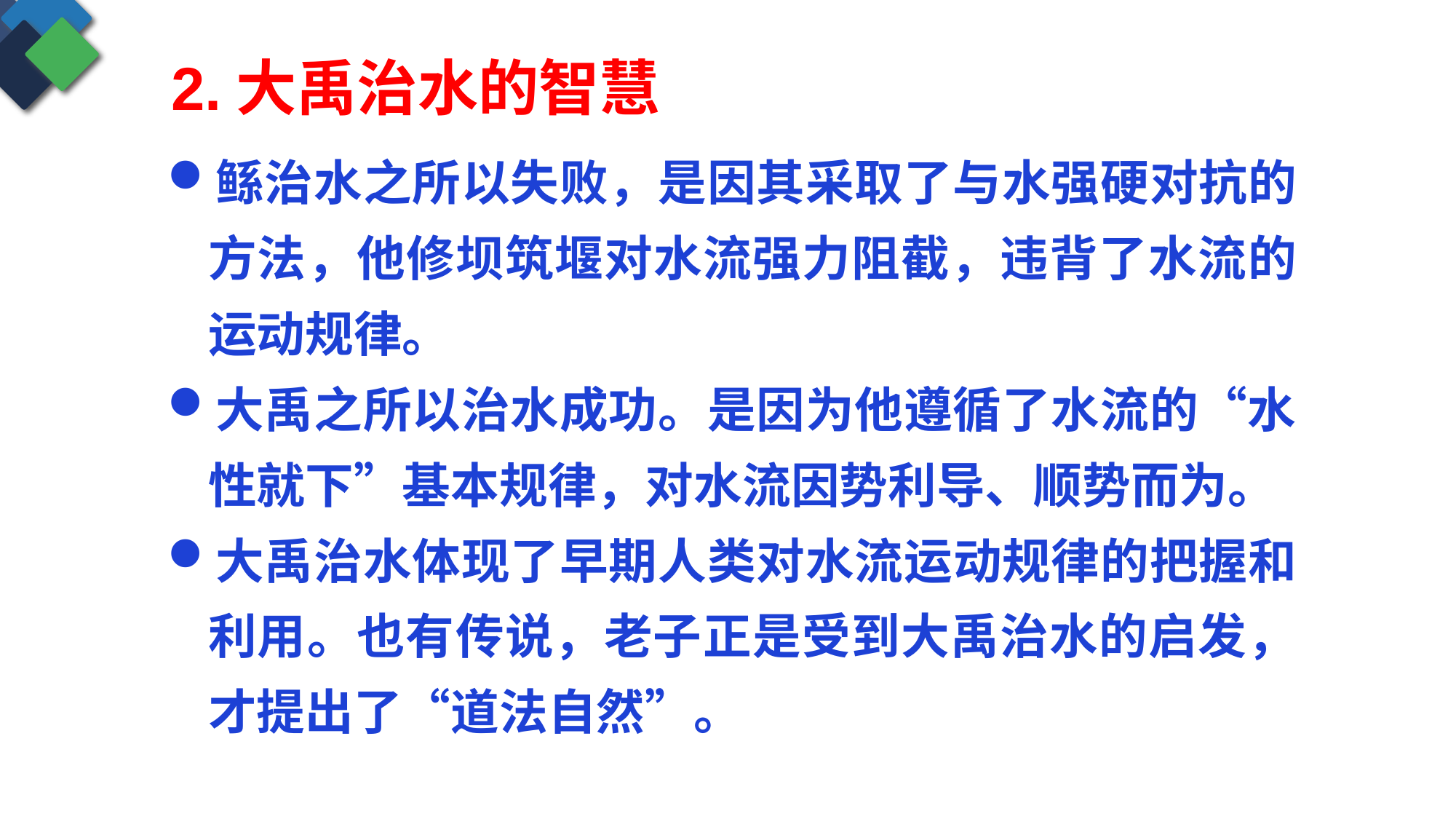

2.大禹治水的智慧
鲧治水之所以失败，是因其采取了与水强硬对抗的方法，他修坝筑堰对水流强力阻截，违背了水流的运动规律。
大禹之所以治水成功。是因为他遵循了水流的“水性就下”基本规律，对水流因势利导、顺势而为。
大禹治水体现了早期人类对水流运动规律的把握和利用。也有传说，老子正是受到大禹治水的启发，才提出了“道法自然”。